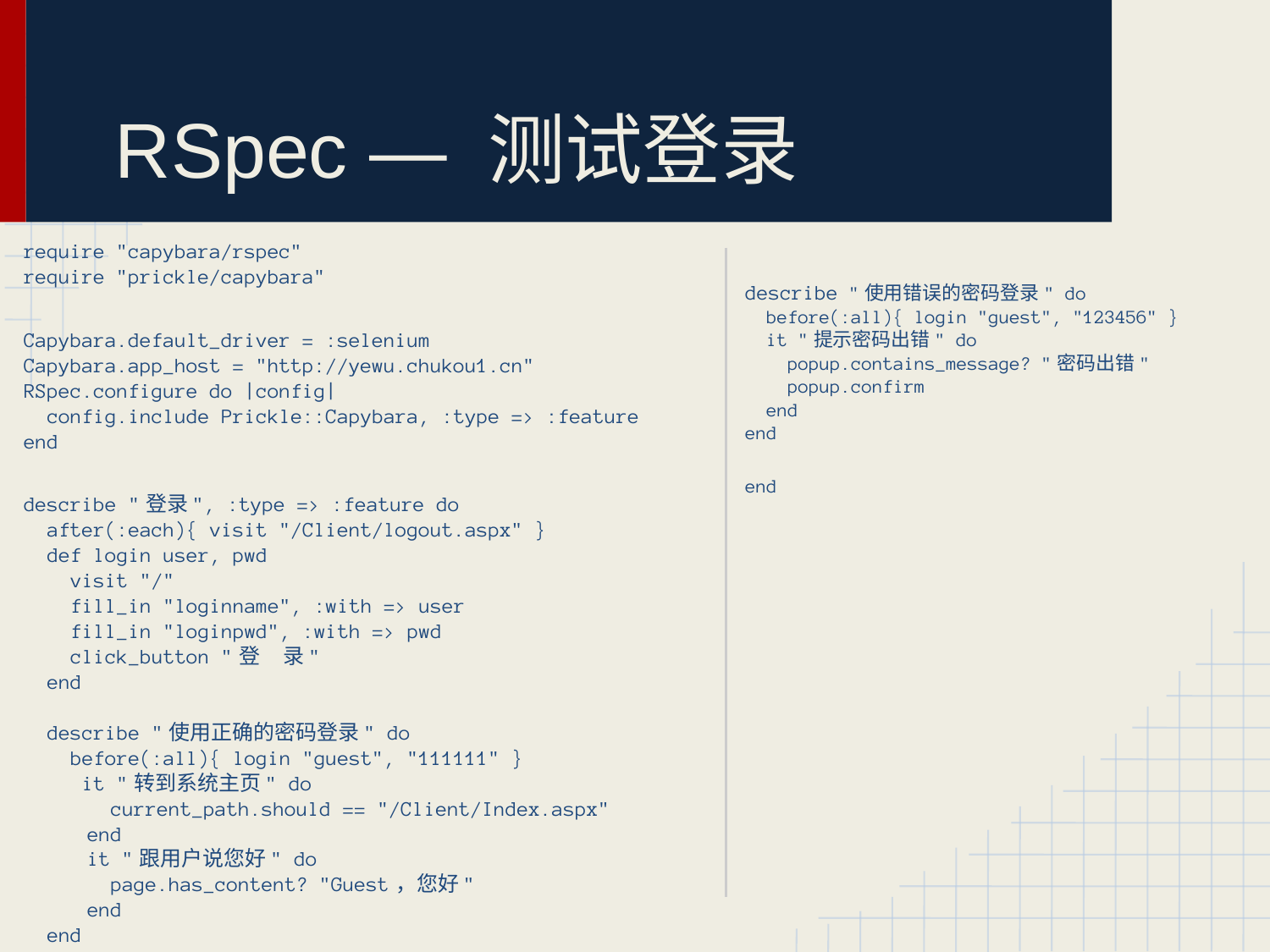

# RSpec — 测试登录
require "capybara/rspec"
require "prickle/capybara"

Capybara.default_driver = :selenium
Capybara.app_host = "http://yewu.chukou1.cn"
RSpec.configure do |config|
  config.include Prickle::Capybara, :type => :feature
end

describe "登录", :type => :feature do
  after(:each){ visit "/Client/logout.aspx" }
  def login user, pwd
    visit "/"
    fill_in "loginname", :with => user
    fill_in "loginpwd", :with => pwd
    click_button "登  录"
  end

  describe "使用正确的密码登录" do
    before(:all){ login "guest", "111111" }
     it "转到系统主页" do
  current_path.should == "/Client/Index.aspx"
end
it "跟用户说您好" do
  page.has_content? "Guest，您好"
end
  end

describe "使用错误的密码登录" do
  before(:all){ login "guest", "123456" }
  it "提示密码出错" do
    popup.contains_message? "密码出错"
    popup.confirm
  end
end

end